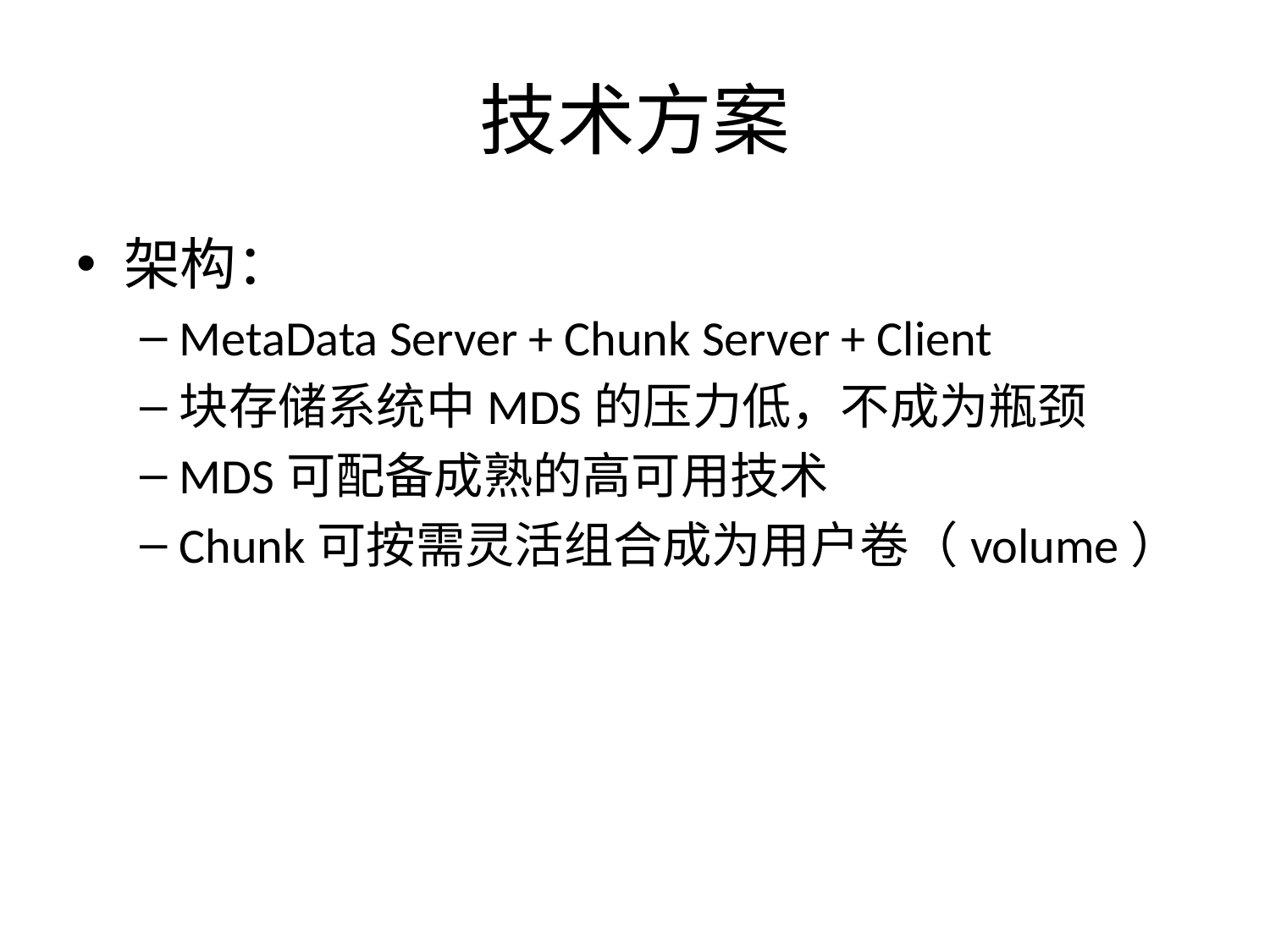

# 技术方案
架构：
MetaData Server + Chunk Server + Client
块存储系统中MDS的压力低，不成为瓶颈
MDS可配备成熟的高可用技术
Chunk可按需灵活组合成为用户卷（volume）